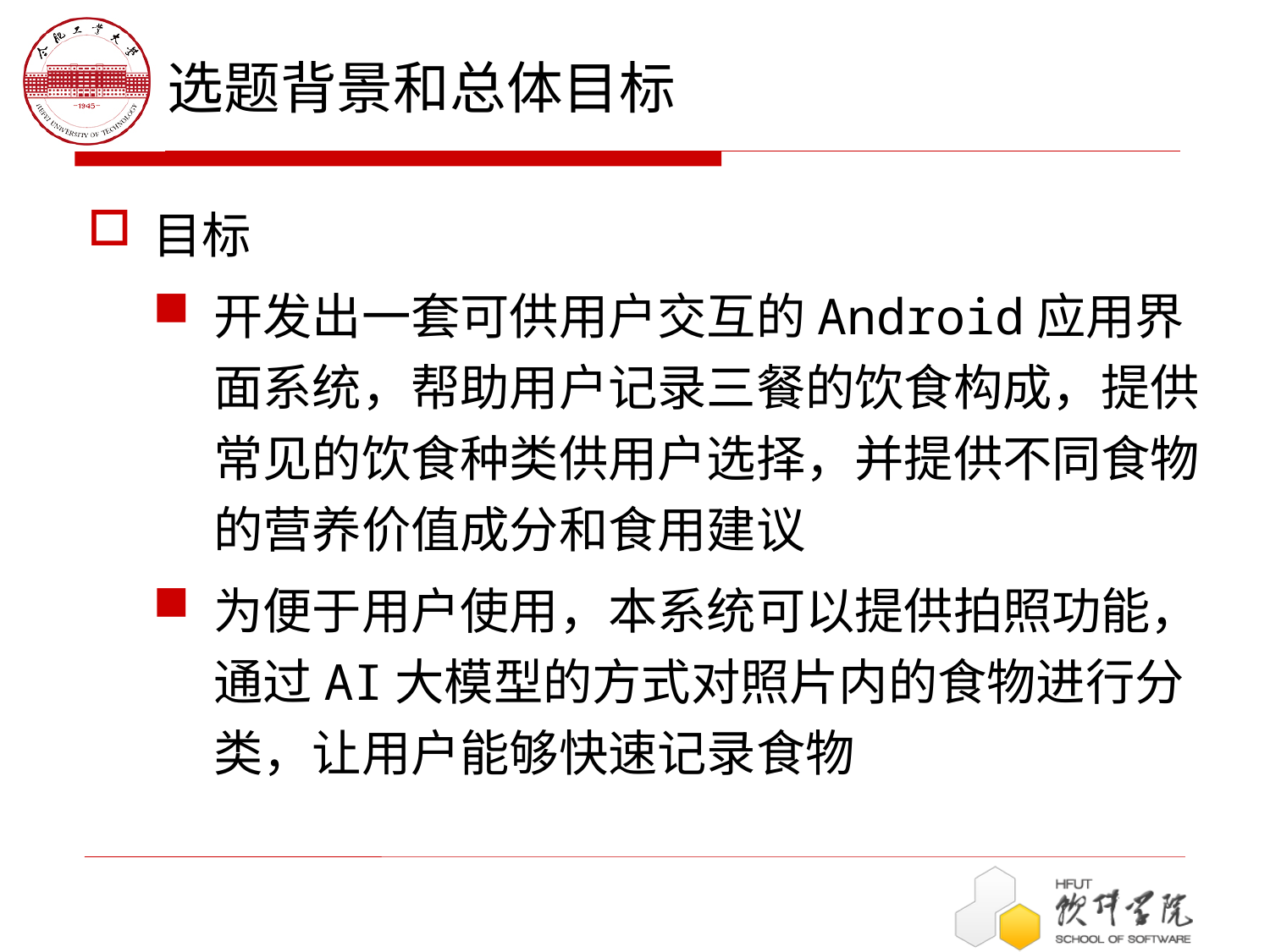

# 选题背景和总体目标
目标
开发出一套可供用户交互的Android应用界面系统，帮助用户记录三餐的饮食构成，提供常见的饮食种类供用户选择，并提供不同食物的营养价值成分和食用建议
为便于用户使用，本系统可以提供拍照功能，通过AI大模型的方式对照片内的食物进行分类，让用户能够快速记录食物